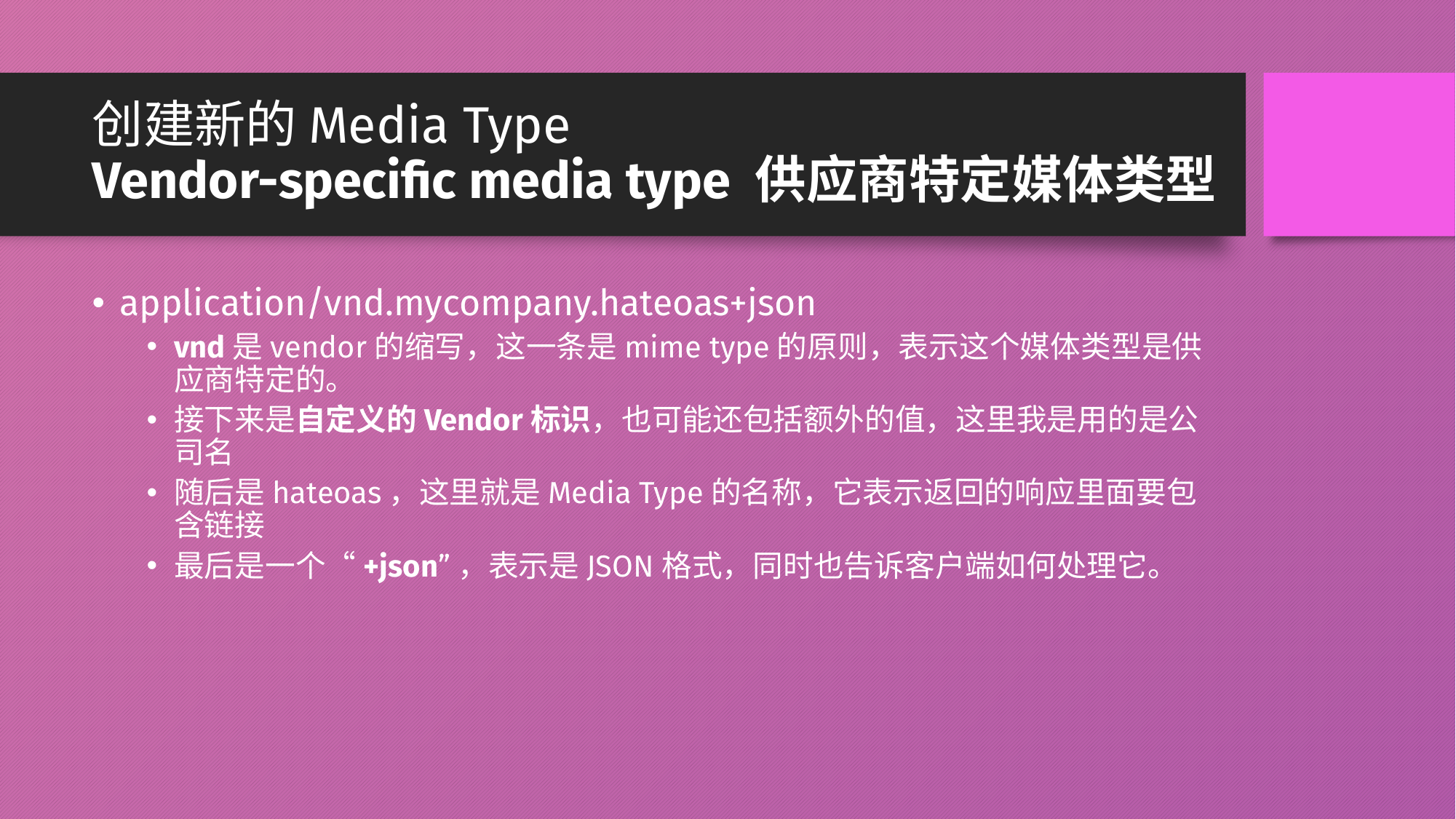

# 创建新的Media Type Vendor-specific media type 供应商特定媒体类型
application/vnd.mycompany.hateoas+json
vnd是vendor的缩写，这一条是mime type的原则，表示这个媒体类型是供应商特定的。
接下来是自定义的Vendor标识，也可能还包括额外的值，这里我是用的是公司名
随后是hateoas，这里就是Media Type的名称，它表示返回的响应里面要包含链接
最后是一个“+json”，表示是JSON格式，同时也告诉客户端如何处理它。